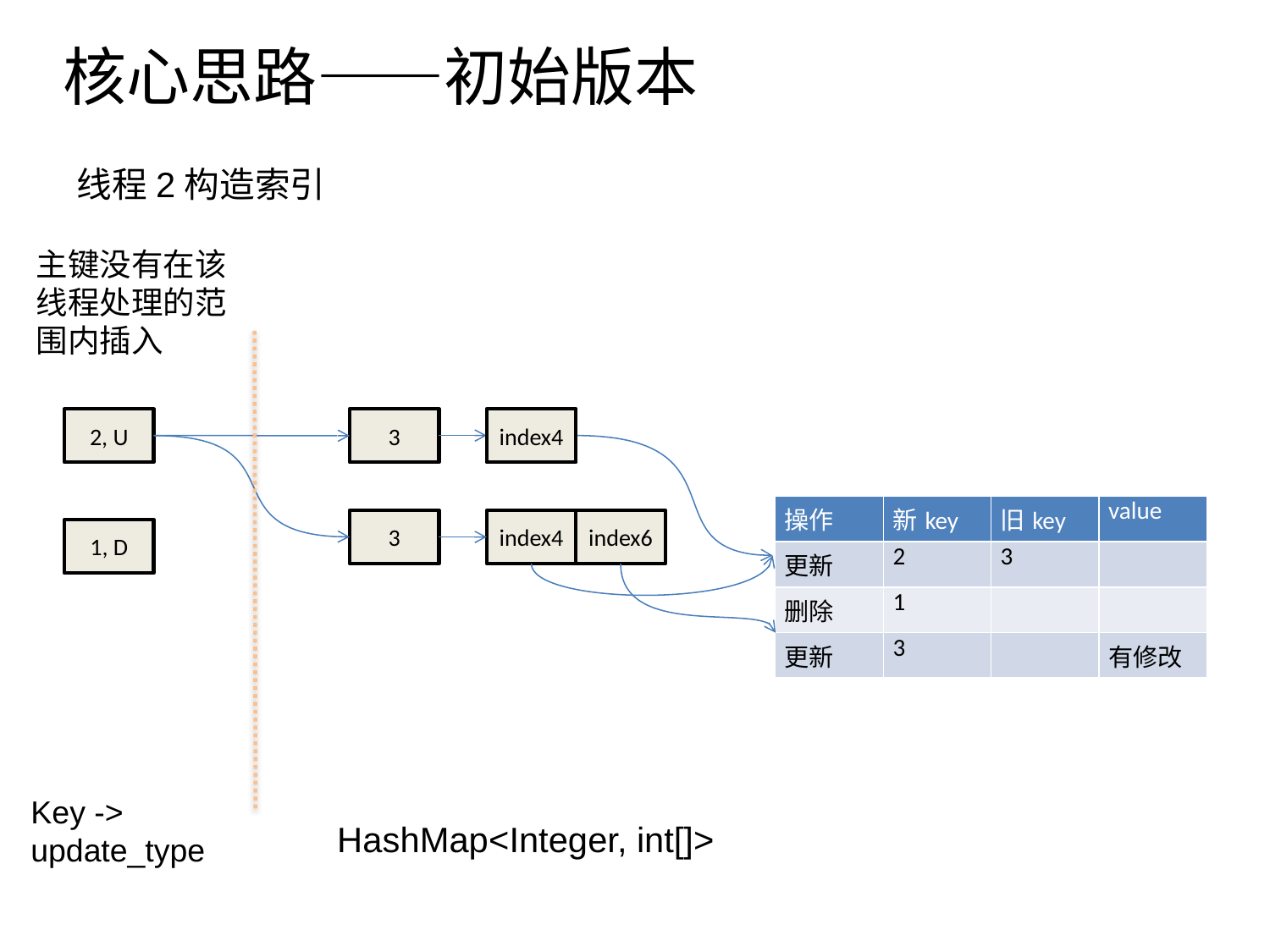

核心思路——初始版本
线程2构造索引
主键没有在该线程处理的范围内插入
index4
2, U
3
| 操作 | 新key | 旧key | value |
| --- | --- | --- | --- |
| 更新 | 2 | 3 |  |
| 删除 | 1 |  |  |
| 更新 | 3 |  | 有修改 |
3
index4
index6
1, D
Key -> update_type
HashMap<Integer, int[]>